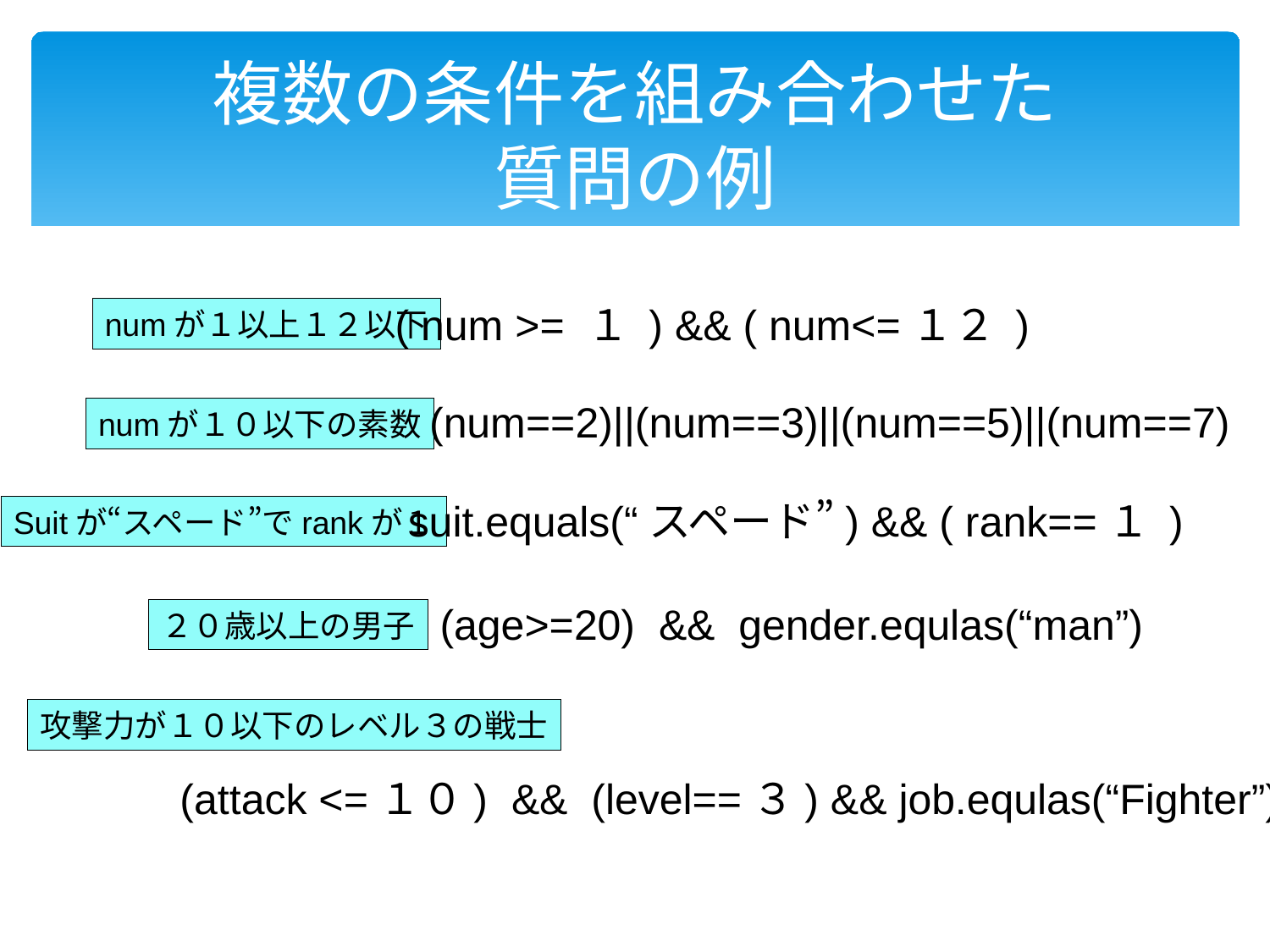

# 複数の条件を組み合わせた 質問の例

( num >= １ ) && ( num<=１２ )
numが１以上１２以下
(num==2)||(num==3)||(num==5)||(num==7)
numが１０以下の素数
suit.equals(“スペード”) && ( rank==１ )
Suitが“スペード”でrankが１
(age>=20)  &&  gender.equlas(“man”)
２０歳以上の男子
攻撃力が１０以下のレベル３の戦士
(attack <=１０)  &&  (level==３) && job.equlas(“Fighter”)